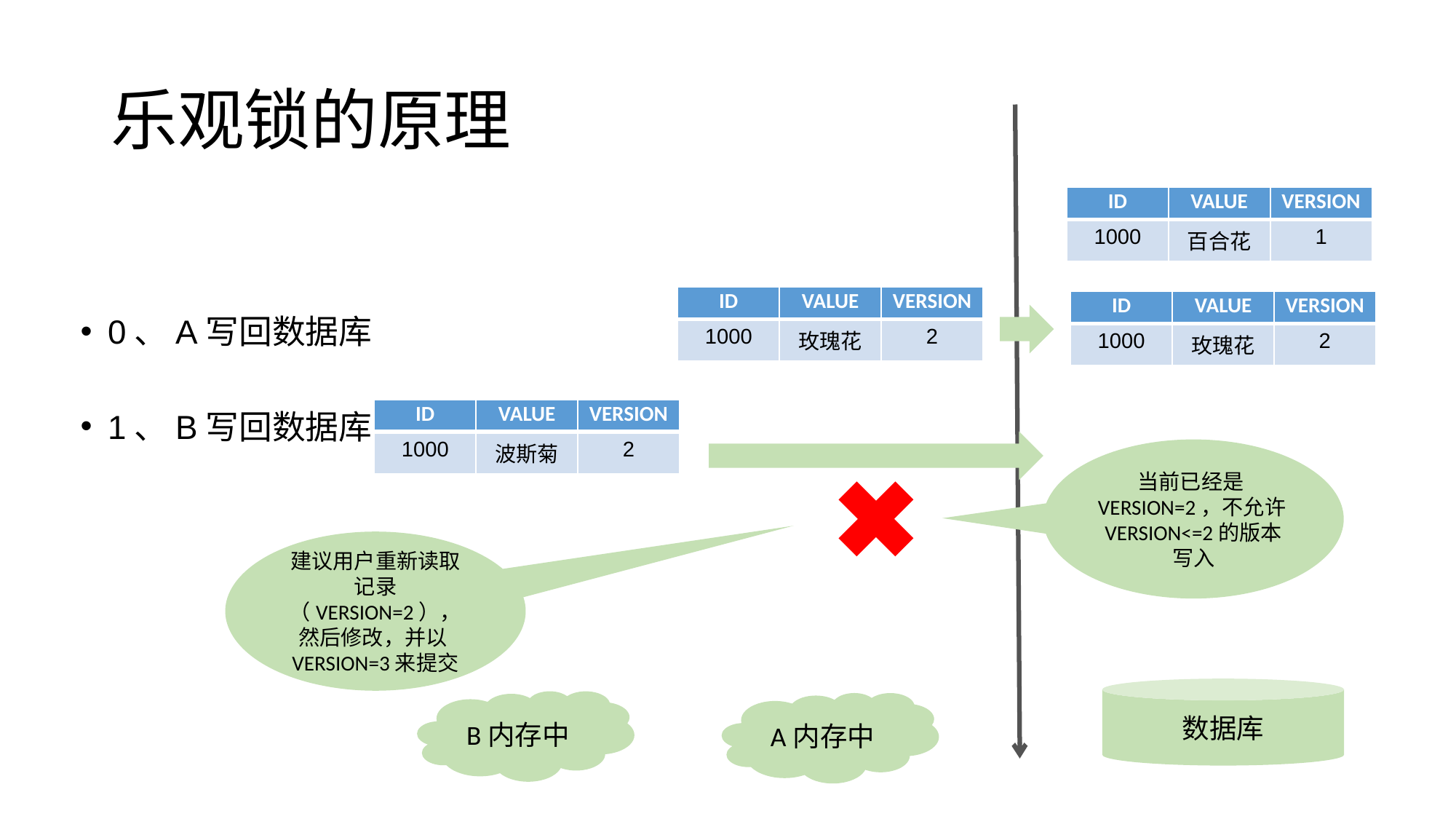

# 乐观锁的原理
| ID | VALUE | VERSION |
| --- | --- | --- |
| 1000 | 百合花 | 1 |
0、A写回数据库
1、B写回数据库
| ID | VALUE | VERSION |
| --- | --- | --- |
| 1000 | 玫瑰花 | 2 |
| ID | VALUE | VERSION |
| --- | --- | --- |
| 1000 | 玫瑰花 | 2 |

| ID | VALUE | VERSION |
| --- | --- | --- |
| 1000 | 波斯菊 | 2 |

当前已经是VERSION=2，不允许VERSION<=2的版本写入

建议用户重新读取记录（VERSION=2），然后修改，并以VERSION=3来提交
数据库
B内存中
A内存中